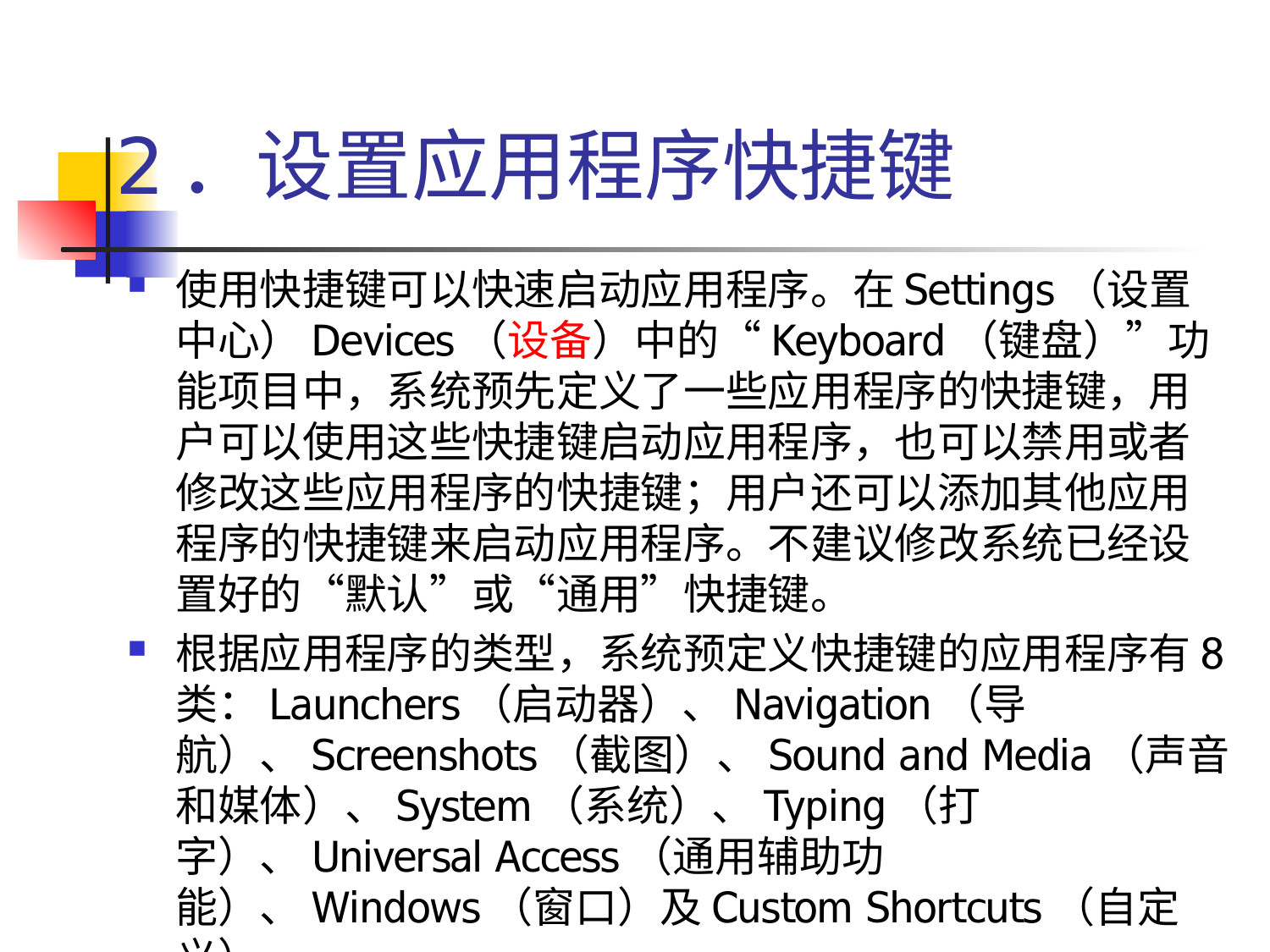

# 2．设置应用程序快捷键
使用快捷键可以快速启动应用程序。在Settings（设置中心）Devices（设备）中的“Keyboard（键盘）”功能项目中，系统预先定义了一些应用程序的快捷键，用户可以使用这些快捷键启动应用程序，也可以禁用或者修改这些应用程序的快捷键；用户还可以添加其他应用程序的快捷键来启动应用程序。不建议修改系统已经设置好的“默认”或“通用”快捷键。
根据应用程序的类型，系统预定义快捷键的应用程序有8类：Launchers（启动器）、Navigation（导航）、Screenshots（截图）、Sound and Media（声音和媒体）、System（系统）、Typing（打字）、Universal Access（通用辅助功能）、Windows（窗口）及Custom Shortcuts（自定义）。